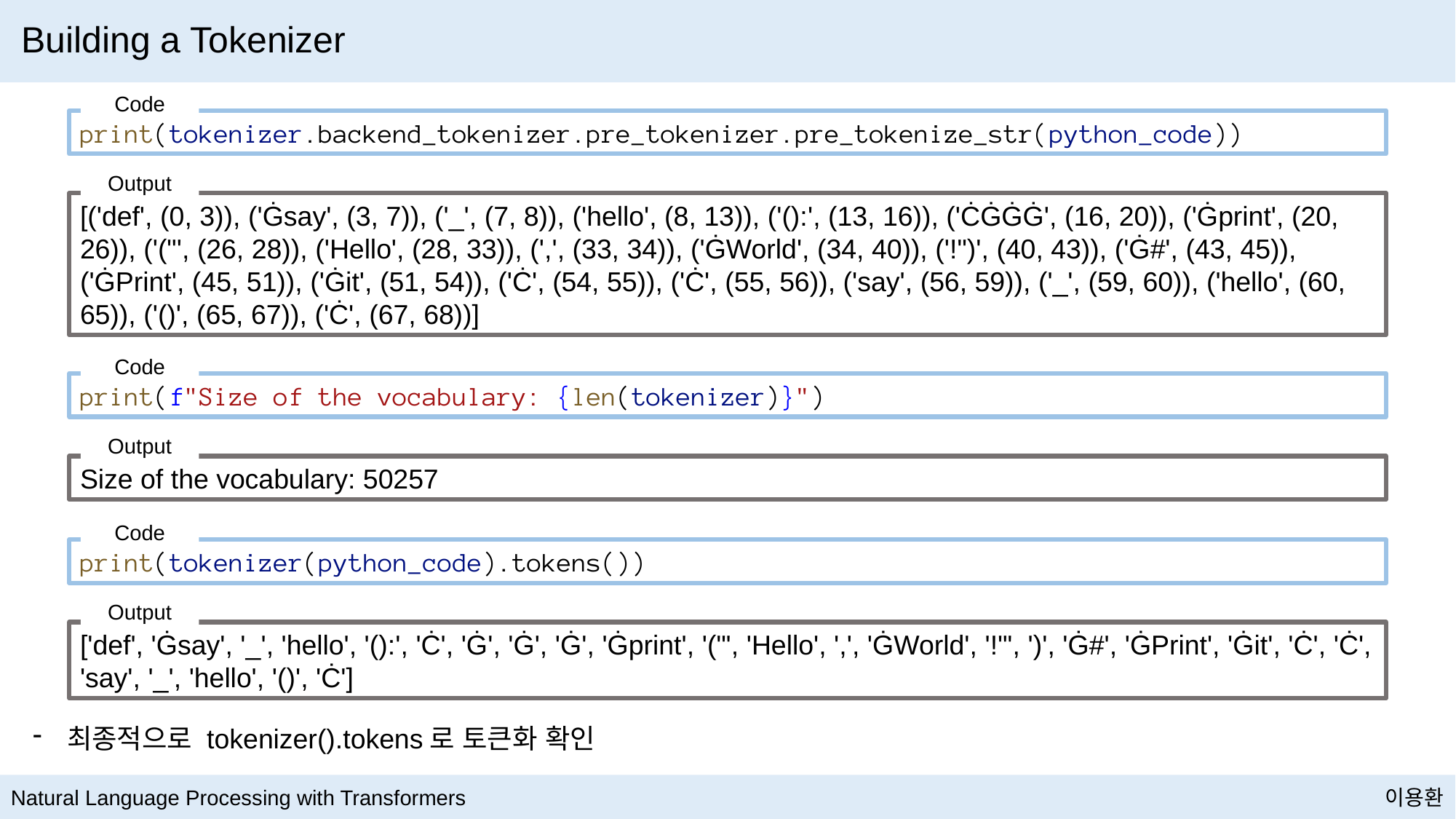

# Building a Tokenizer
Code
print(tokenizer.backend_tokenizer.pre_tokenizer.pre_tokenize_str(python_code))
Output
[('def', (0, 3)), ('Ġsay', (3, 7)), ('_', (7, 8)), ('hello', (8, 13)), ('():', (13, 16)), ('ĊĠĠĠ', (16, 20)), ('Ġprint', (20, 26)), ('("', (26, 28)), ('Hello', (28, 33)), (',', (33, 34)), ('ĠWorld', (34, 40)), ('!")', (40, 43)), ('Ġ#', (43, 45)), ('ĠPrint', (45, 51)), ('Ġit', (51, 54)), ('Ċ', (54, 55)), ('Ċ', (55, 56)), ('say', (56, 59)), ('_', (59, 60)), ('hello', (60, 65)), ('()', (65, 67)), ('Ċ', (67, 68))]
Code
print(f"Size of the vocabulary: {len(tokenizer)}")
Output
Size of the vocabulary: 50257
Code
print(tokenizer(python_code).tokens())
Output
['def', 'Ġsay', '_', 'hello', '():', 'Ċ', 'Ġ', 'Ġ', 'Ġ', 'Ġprint', '("', 'Hello', ',', 'ĠWorld', '!"', ')', 'Ġ#', 'ĠPrint', 'Ġit', 'Ċ', 'Ċ', 'say', '_', 'hello', '()', 'Ċ']
최종적으로 tokenizer().tokens로 토큰화 확인